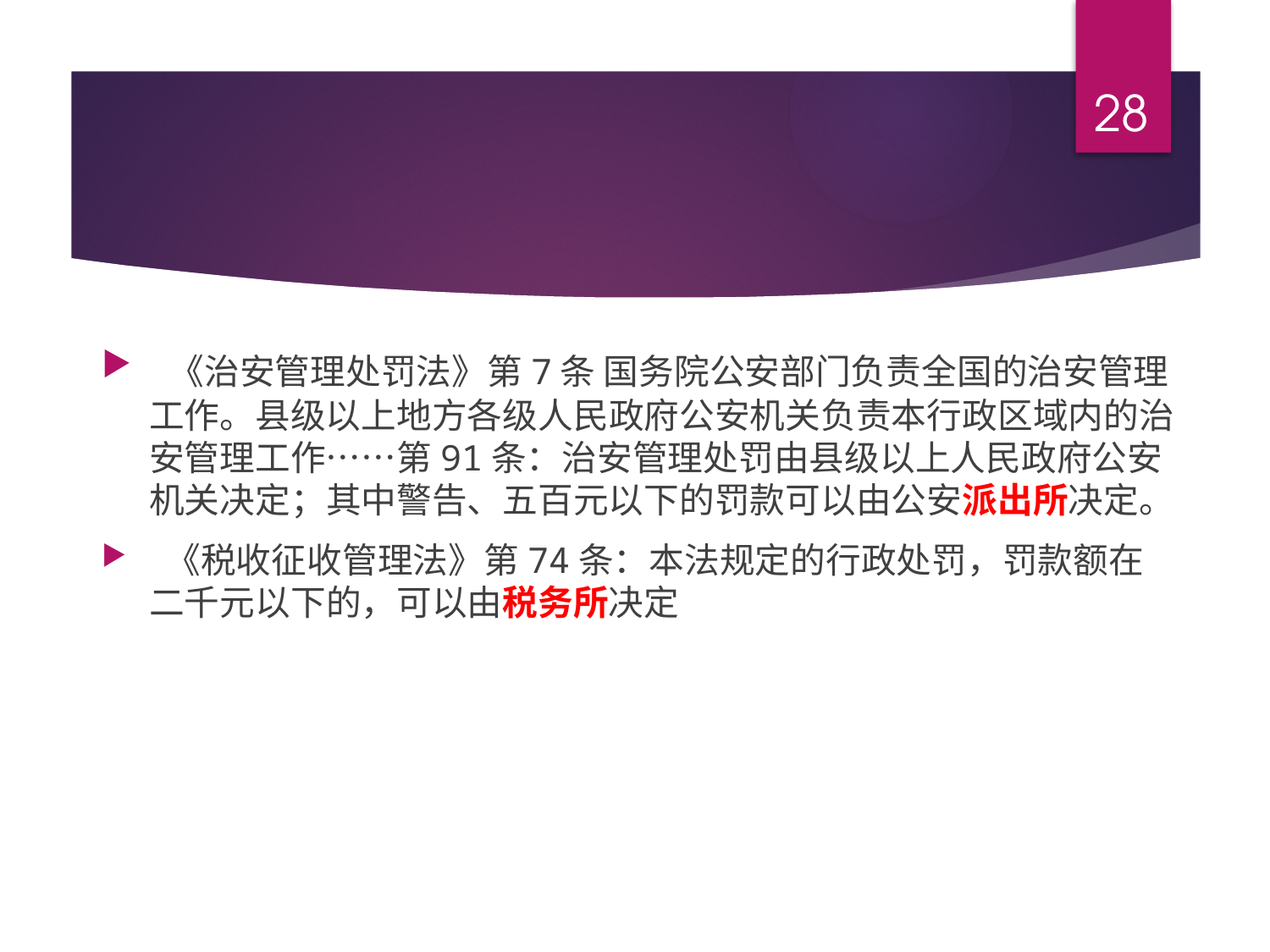

28
#
 《治安管理处罚法》第7条 国务院公安部门负责全国的治安管理工作。县级以上地方各级人民政府公安机关负责本行政区域内的治安管理工作……第91条：治安管理处罚由县级以上人民政府公安机关决定；其中警告、五百元以下的罚款可以由公安派出所决定。
 《税收征收管理法》第74条：本法规定的行政处罚，罚款额在二千元以下的，可以由税务所决定